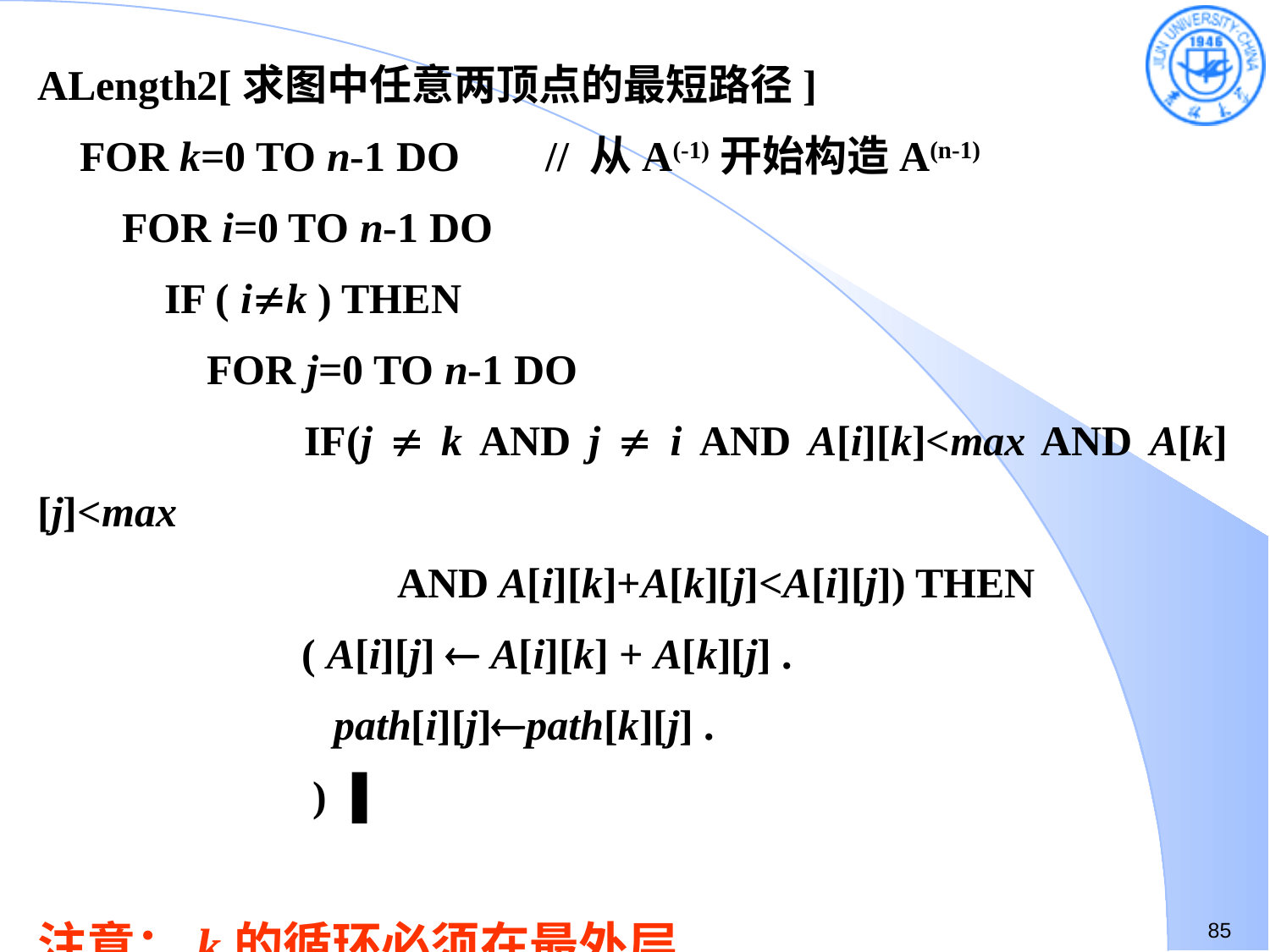

ALength2[求图中任意两顶点的最短路径]
    FOR k=0 TO n-1 DO	// 从A(-1)开始构造A(n-1)
        FOR i=0 TO n-1 DO
	IF ( i≠k ) THEN
	    FOR j=0 TO n-1 DO
	        IF(j ≠ k AND j ≠ i AND A[i][k]<max AND A[k][j]<max
                                  AND A[i][k]+A[k][j]<A[i][j]) THEN
		 ( A[i][j] ← A[i][k] + A[k][j] .
		    path[i][j]←path[k][j] .
		  ) ▐

注意：k的循环必须在最外层